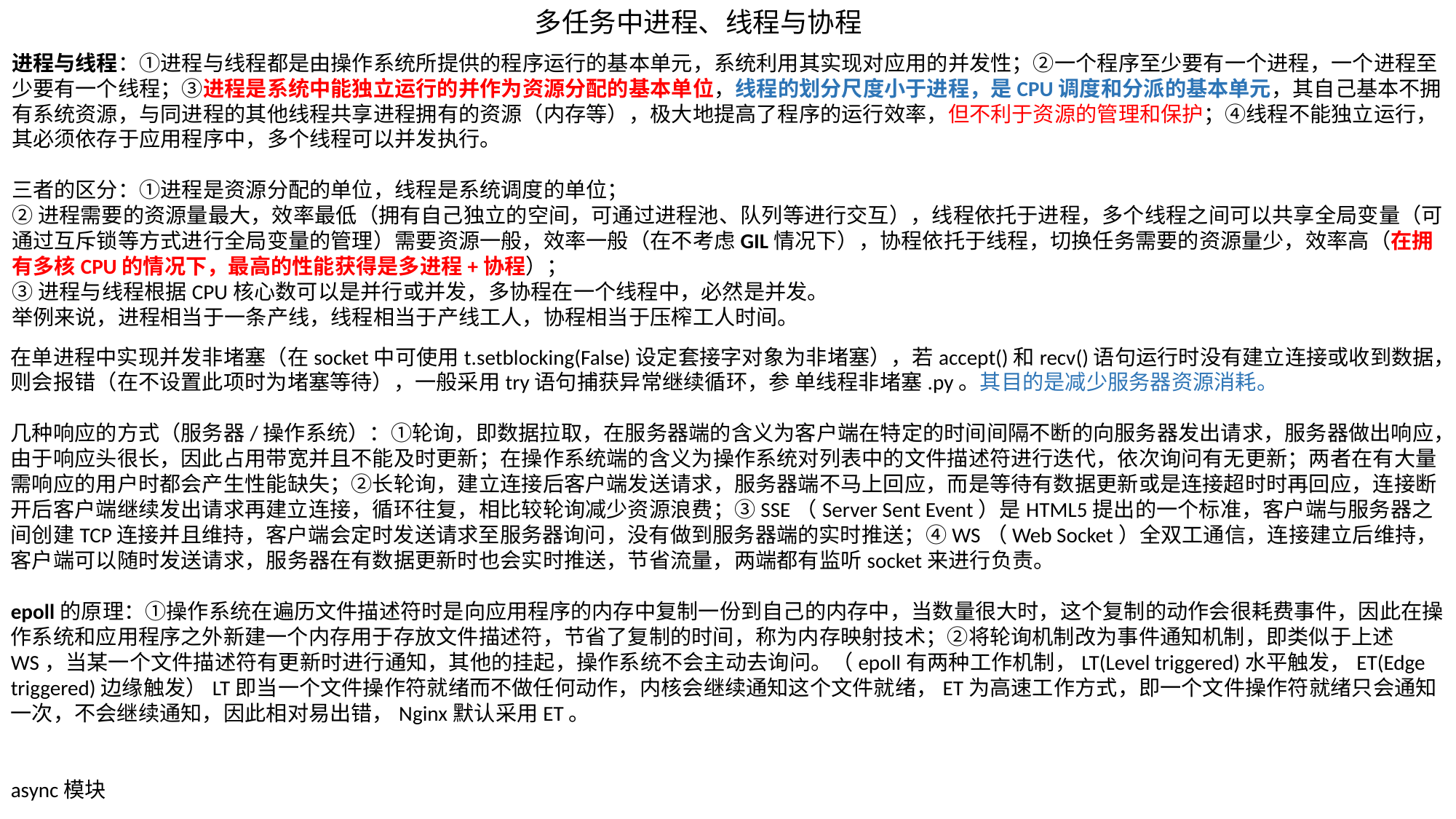

多任务中进程、线程与协程
进程与线程：①进程与线程都是由操作系统所提供的程序运行的基本单元，系统利用其实现对应用的并发性；②一个程序至少要有一个进程，一个进程至少要有一个线程；③进程是系统中能独立运行的并作为资源分配的基本单位，线程的划分尺度小于进程，是CPU调度和分派的基本单元，其自己基本不拥有系统资源，与同进程的其他线程共享进程拥有的资源（内存等），极大地提高了程序的运行效率，但不利于资源的管理和保护；④线程不能独立运行，其必须依存于应用程序中，多个线程可以并发执行。

三者的区分：①进程是资源分配的单位，线程是系统调度的单位；
②进程需要的资源量最大，效率最低（拥有自己独立的空间，可通过进程池、队列等进行交互），线程依托于进程，多个线程之间可以共享全局变量（可通过互斥锁等方式进行全局变量的管理）需要资源一般，效率一般（在不考虑GIL情况下），协程依托于线程，切换任务需要的资源量少，效率高（在拥有多核CPU的情况下，最高的性能获得是多进程+协程）；
③进程与线程根据CPU核心数可以是并行或并发，多协程在一个线程中，必然是并发。
举例来说，进程相当于一条产线，线程相当于产线工人，协程相当于压榨工人时间。
在单进程中实现并发非堵塞（在socket中可使用t.setblocking(False)设定套接字对象为非堵塞），若accept()和recv()语句运行时没有建立连接或收到数据，则会报错（在不设置此项时为堵塞等待），一般采用try语句捕获异常继续循环，参 单线程非堵塞.py。其目的是减少服务器资源消耗。

几种响应的方式（服务器/操作系统）：①轮询，即数据拉取，在服务器端的含义为客户端在特定的时间间隔不断的向服务器发出请求，服务器做出响应，由于响应头很长，因此占用带宽并且不能及时更新；在操作系统端的含义为操作系统对列表中的文件描述符进行迭代，依次询问有无更新；两者在有大量需响应的用户时都会产生性能缺失；②长轮询，建立连接后客户端发送请求，服务器端不马上回应，而是等待有数据更新或是连接超时时再回应，连接断开后客户端继续发出请求再建立连接，循环往复，相比较轮询减少资源浪费；③SSE（Server Sent Event）是HTML5提出的一个标准，客户端与服务器之间创建TCP连接并且维持，客户端会定时发送请求至服务器询问，没有做到服务器端的实时推送；④WS（Web Socket）全双工通信，连接建立后维持，客户端可以随时发送请求，服务器在有数据更新时也会实时推送，节省流量，两端都有监听socket来进行负责。

epoll的原理：①操作系统在遍历文件描述符时是向应用程序的内存中复制一份到自己的内存中，当数量很大时，这个复制的动作会很耗费事件，因此在操作系统和应用程序之外新建一个内存用于存放文件描述符，节省了复制的时间，称为内存映射技术；②将轮询机制改为事件通知机制，即类似于上述WS，当某一个文件描述符有更新时进行通知，其他的挂起，操作系统不会主动去询问。（epoll有两种工作机制，LT(Level triggered)水平触发，ET(Edge triggered)边缘触发）LT即当一个文件操作符就绪而不做任何动作，内核会继续通知这个文件就绪，ET为高速工作方式，即一个文件操作符就绪只会通知一次，不会继续通知，因此相对易出错，Nginx默认采用ET。

async模块